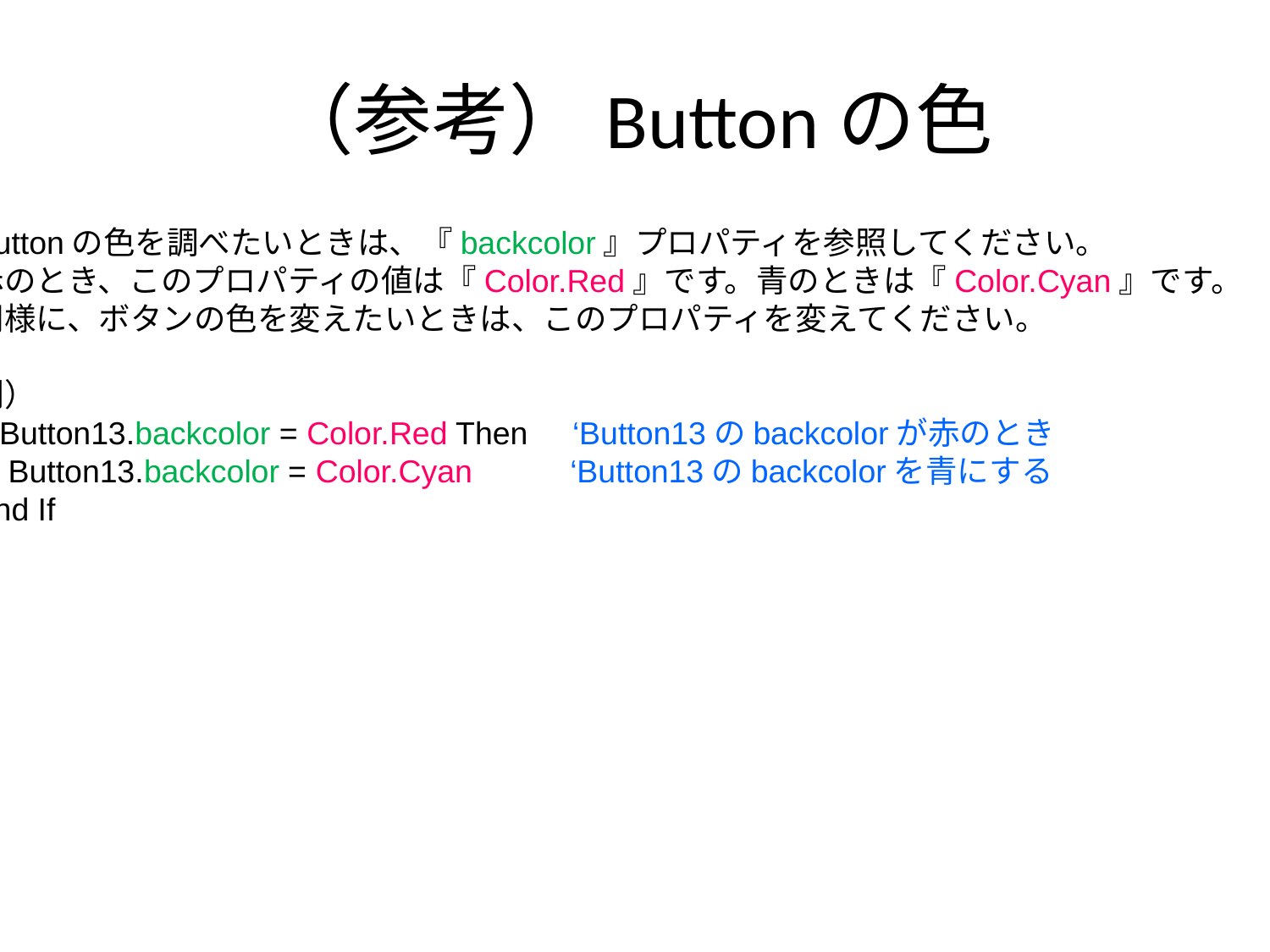

# （参考）Buttonの色
Buttonの色を調べたいときは、『backcolor』プロパティを参照してください。
赤のとき、このプロパティの値は『Color.Red』です。青のときは『Color.Cyan』です。
同様に、ボタンの色を変えたいときは、このプロパティを変えてください。

例）
If Button13.backcolor = Color.Red Then     ‘Button13のbackcolorが赤のとき
    Button13.backcolor = Color.Cyan           ‘Button13のbackcolorを青にする
End If